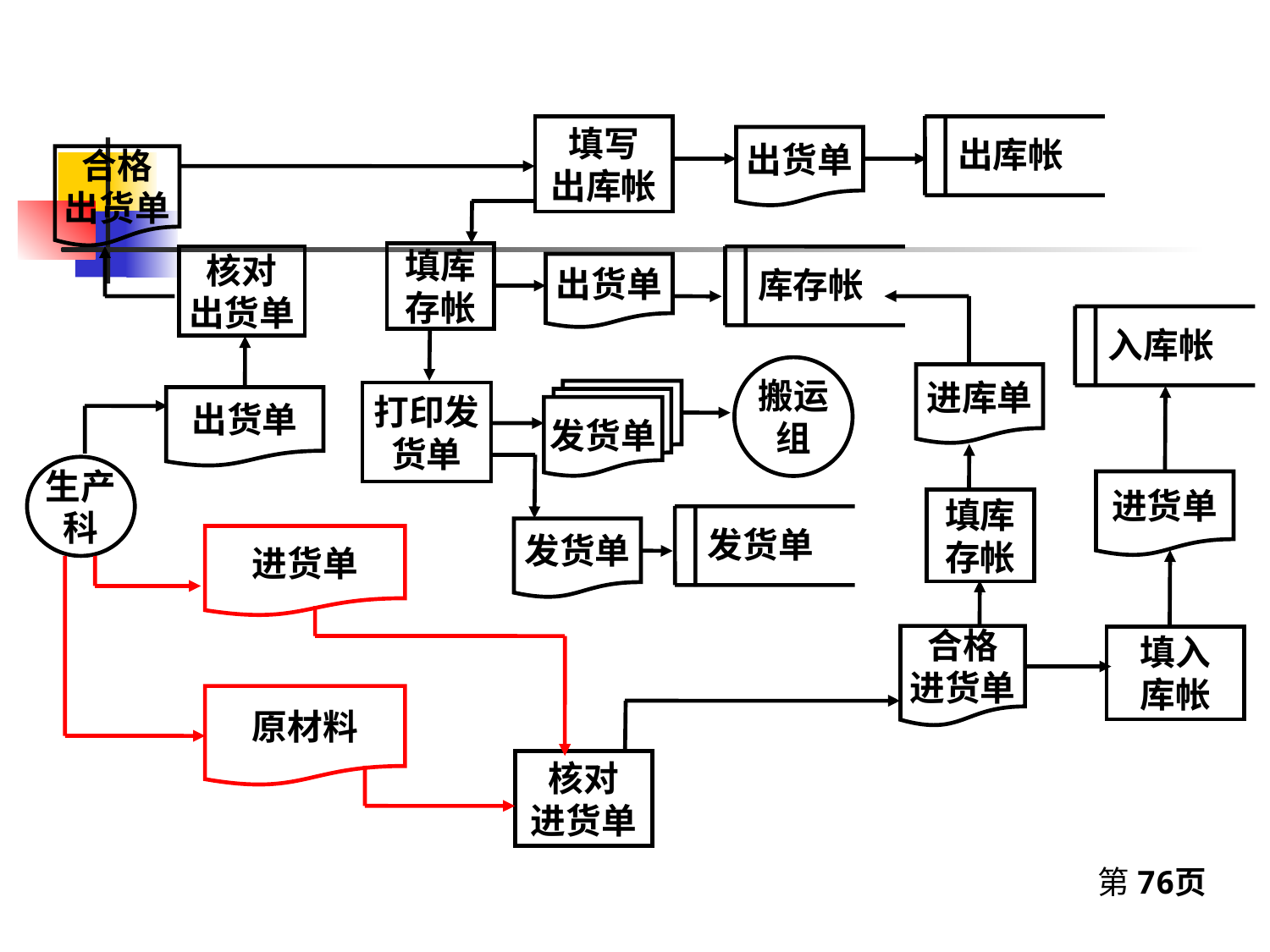

库存管理业务流程图

出库帐

填写
出库帐
出货单
合格
出货单

填库存帐

库存帐

出货单

核对
出货单

进库单

填库存帐

合格
进货单

入库帐

进货单

填入
库帐

打印发货单
搬运
组
发货单

出货单

生产
科

发货单

发货单

进货单

原材料

核对
进货单